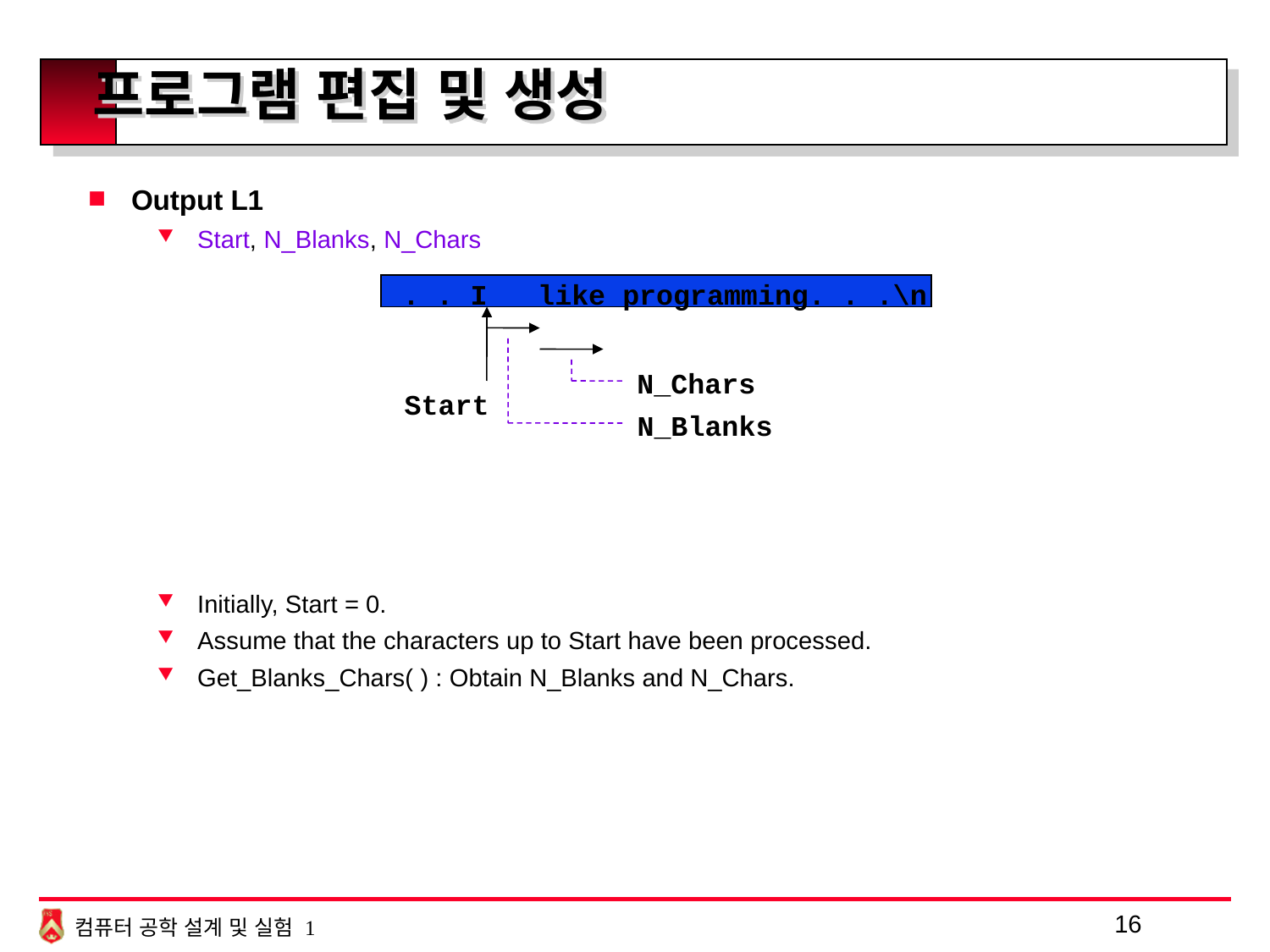

# 프로그램 편집 및 생성
Output L1
Start, N_Blanks, N_Chars

Initially, Start = 0.
Assume that the characters up to Start have been processed.
Get_Blanks_Chars( ) : Obtain N_Blanks and N_Chars.
. . I   like programming. . .\n

N_Chars
Start

N_Blanks

16